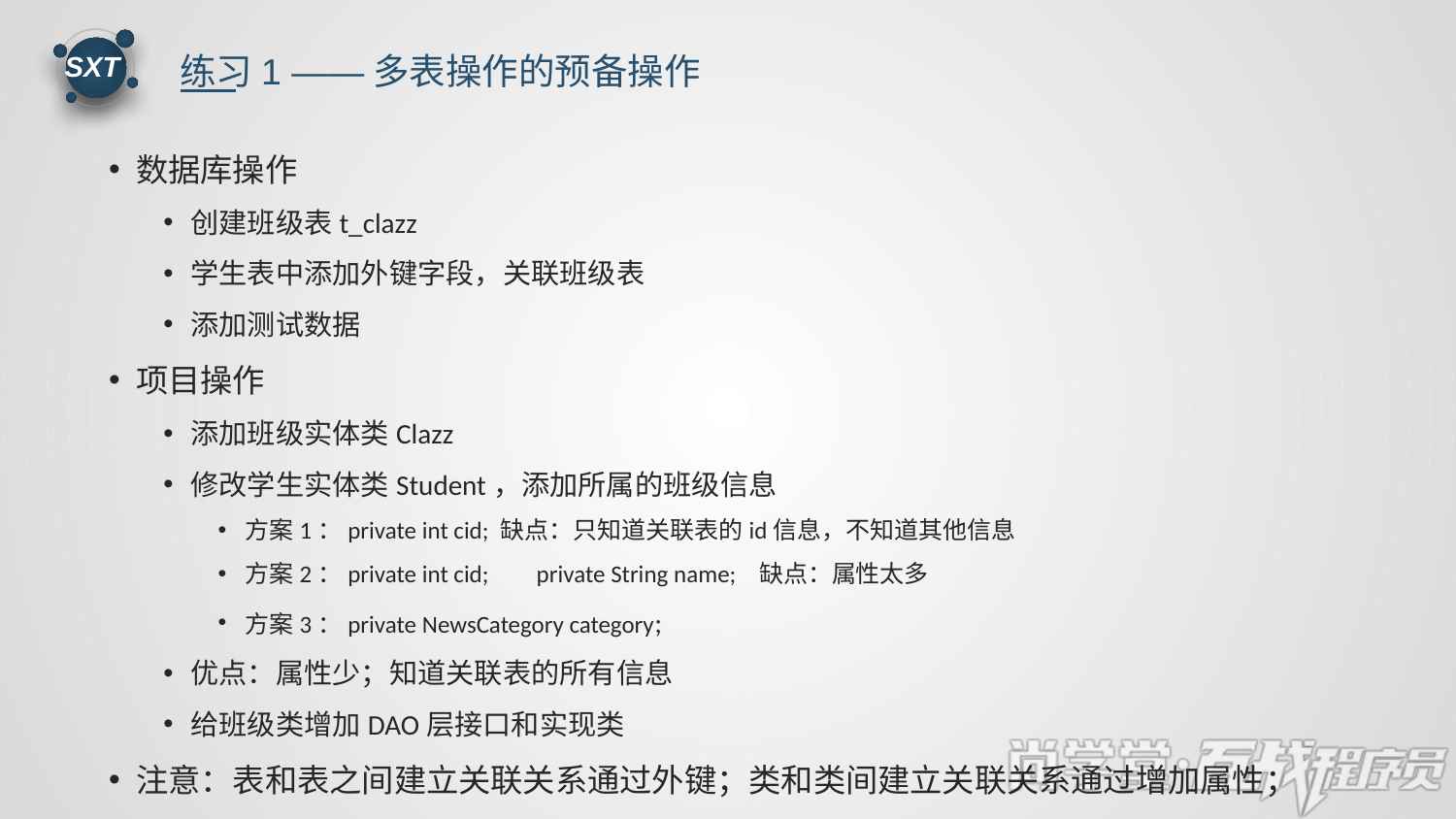

练习1 ——多表操作的预备操作
SXT
数据库操作
创建班级表t_clazz
学生表中添加外键字段，关联班级表
添加测试数据
项目操作
添加班级实体类Clazz
修改学生实体类Student，添加所属的班级信息
方案1：private int cid; 缺点：只知道关联表的id信息，不知道其他信息
方案2：private int cid;	private String name;   缺点：属性太多
方案3：private NewsCategory category;
优点：属性少；知道关联表的所有信息
给班级类增加DAO层接口和实现类
注意：表和表之间建立关联关系通过外键；类和类间建立关联关系通过增加属性；